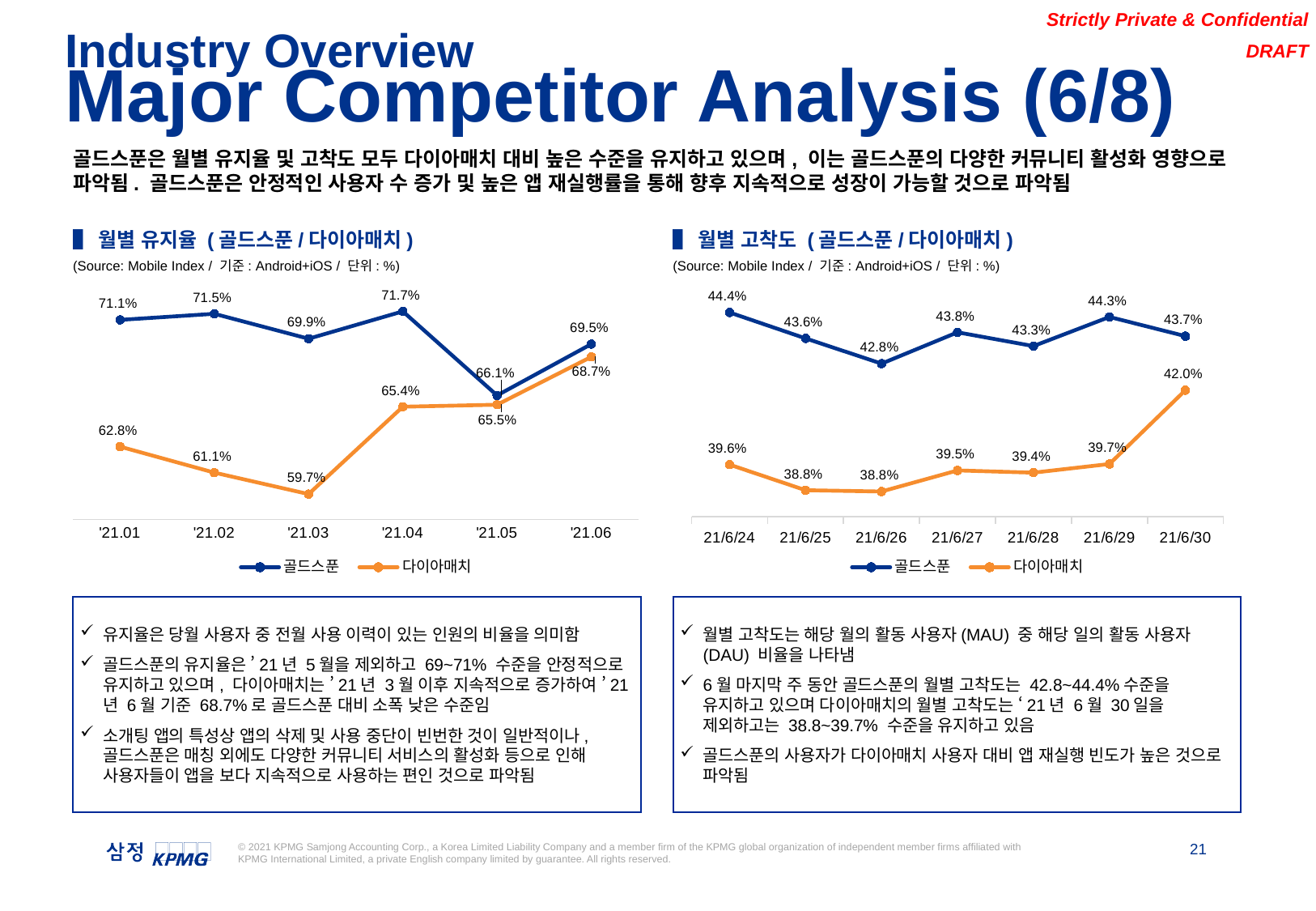

Industry Overview
Major Competitor Analysis (6/8)
골드스푼은 월별 유지율 및 고착도 모두 다이아매치 대비 높은 수준을 유지하고 있으며, 이는 골드스푼의 다양한 커뮤니티 활성화 영향으로 파악됨. 골드스푼은 안정적인 사용자 수 증가 및 높은 앱 재실행률을 통해 향후 지속적으로 성장이 가능할 것으로 파악됨
▌월별 유지율 (골드스푼/다이아매치)
▌월별 고착도 (골드스푼/다이아매치)
(Source: Mobile Index / 기준: Android+iOS / 단위: %)
(Source: Mobile Index / 기준: Android+iOS / 단위: %)

### Chart

| Category | 골드스푼 | 다이아매치 |
|---|---|---|
| '21.01 | 0.7112 | 0.6278 |
| '21.02 | 0.7152 | 0.6107 |
| '21.03 | 0.6988 | 0.5966 |
| '21.04 | 0.7168000000000001 | 0.6541 |
| '21.05 | 0.6615000000000001 | 0.6554000000000001 |
| '21.06 | 0.6953 | 0.6869 |

### Chart

| Category | 골드스푼 | 다이아매치 |
|---|---|---|
| 44371 | 0.4439 | 0.39630000000000004 |
| 44372 | 0.43579999999999997 | 0.3883 |
| 44373 | 0.4279 | 0.38789999999999997 |
| 44374 | 0.43770000000000003 | 0.3945 |
| 44375 | 0.4334 | 0.39380000000000004 |
| 44376 | 0.4425 | 0.39649999999999996 |
| 44377 | 0.4365 | 0.41960000000000003 |
유지율은 당월 사용자 중 전월 사용 이력이 있는 인원의 비율을 의미함
골드스푼의 유지율은 ’21년 5월을 제외하고 69~71% 수준을 안정적으로 유지하고 있으며, 다이아매치는 ’21년 3월 이후 지속적으로 증가하여 ’21년 6월 기준 68.7%로 골드스푼 대비 소폭 낮은 수준임
소개팅 앱의 특성상 앱의 삭제 및 사용 중단이 빈번한 것이 일반적이나, 골드스푼은 매칭 외에도 다양한 커뮤니티 서비스의 활성화 등으로 인해 사용자들이 앱을 보다 지속적으로 사용하는 편인 것으로 파악됨
월별 고착도는 해당 월의 활동 사용자(MAU) 중 해당 일의 활동 사용자(DAU) 비율을 나타냄
6월 마지막 주 동안 골드스푼의 월별 고착도는 42.8~44.4%수준을 유지하고 있으며 다이아매치의 월별 고착도는 ‘21년 6월 30일을 제외하고는 38.8~39.7% 수준을 유지하고 있음
골드스푼의 사용자가 다이아매치 사용자 대비 앱 재실행 빈도가 높은 것으로 파악됨